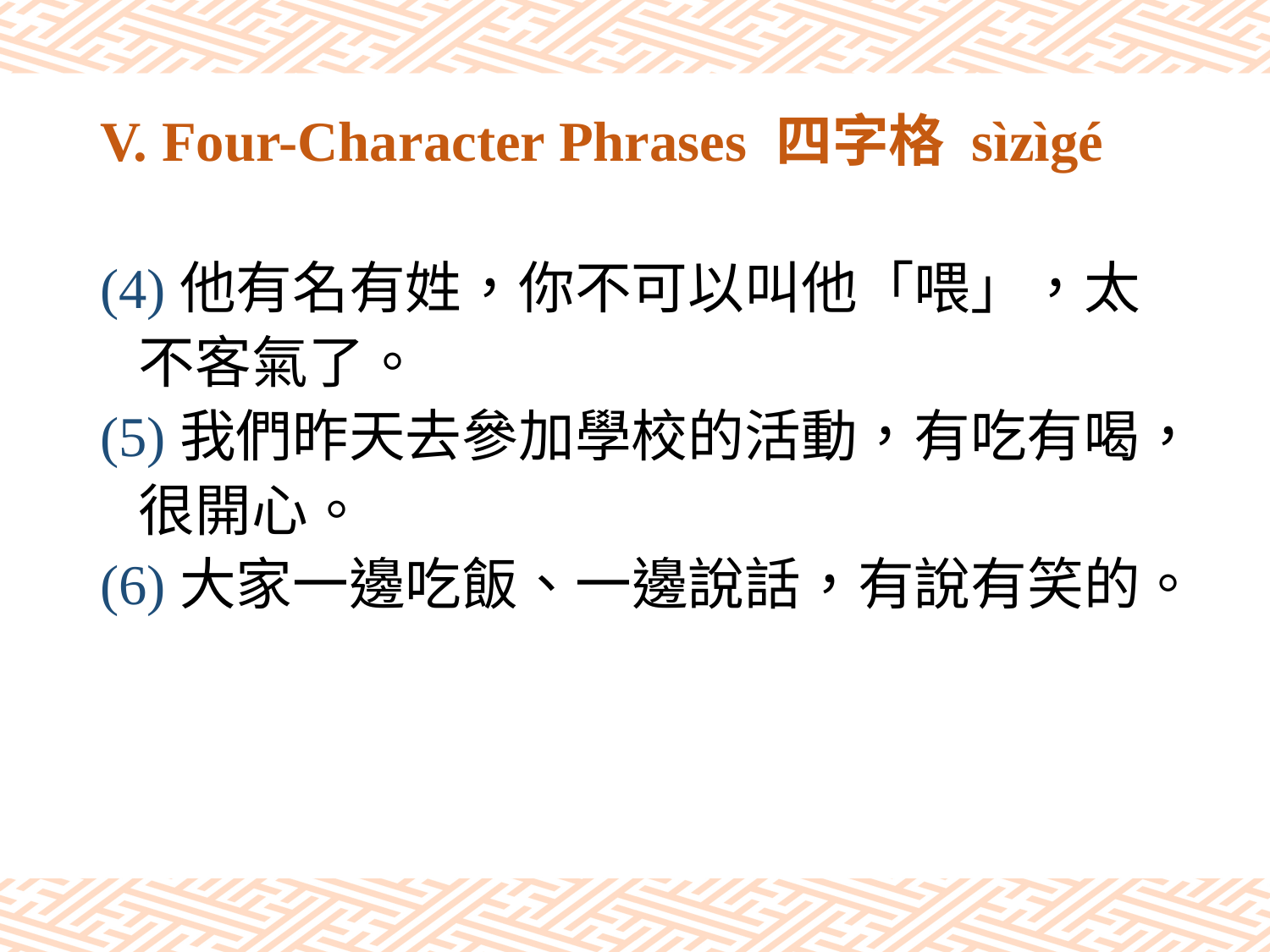

# V. Four-Character Phrases 四字格 sìzìgé
(4)他有名有姓，你不可以叫他「喂」，太
  不客氣了。
(5)我們昨天去參加學校的活動，有吃有喝，
  很開心。
(6)大家一邊吃飯、一邊說話，有說有笑的。